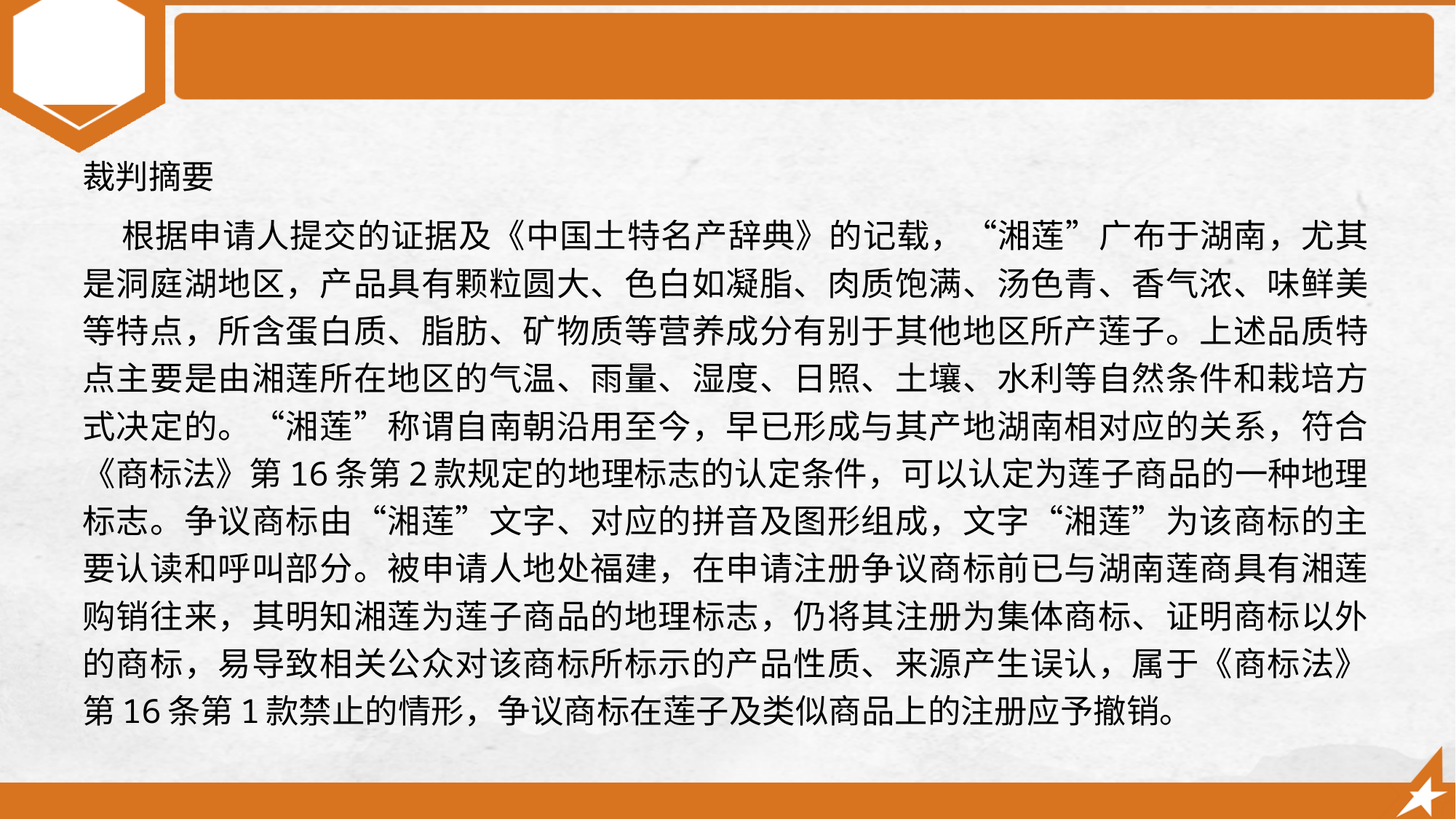

裁判摘要
    根据申请人提交的证据及《中国土特名产辞典》的记载，“湘莲”广布于湖南，尤其是洞庭湖地区，产品具有颗粒圆大、色白如凝脂、肉质饱满、汤色青、香气浓、味鲜美等特点，所含蛋白质、脂肪、矿物质等营养成分有别于其他地区所产莲子。上述品质特点主要是由湘莲所在地区的气温、雨量、湿度、日照、土壤、水利等自然条件和栽培方式决定的。“湘莲”称谓自南朝沿用至今，早已形成与其产地湖南相对应的关系，符合《商标法》第16条第2款规定的地理标志的认定条件，可以认定为莲子商品的一种地理标志。争议商标由“湘莲”文字、对应的拼音及图形组成，文字“湘莲”为该商标的主要认读和呼叫部分。被申请人地处福建，在申请注册争议商标前已与湖南莲商具有湘莲购销往来，其明知湘莲为莲子商品的地理标志，仍将其注册为集体商标、证明商标以外的商标，易导致相关公众对该商标所标示的产品性质、来源产生误认，属于《商标法》第16条第1款禁止的情形，争议商标在莲子及类似商品上的注册应予撤销。